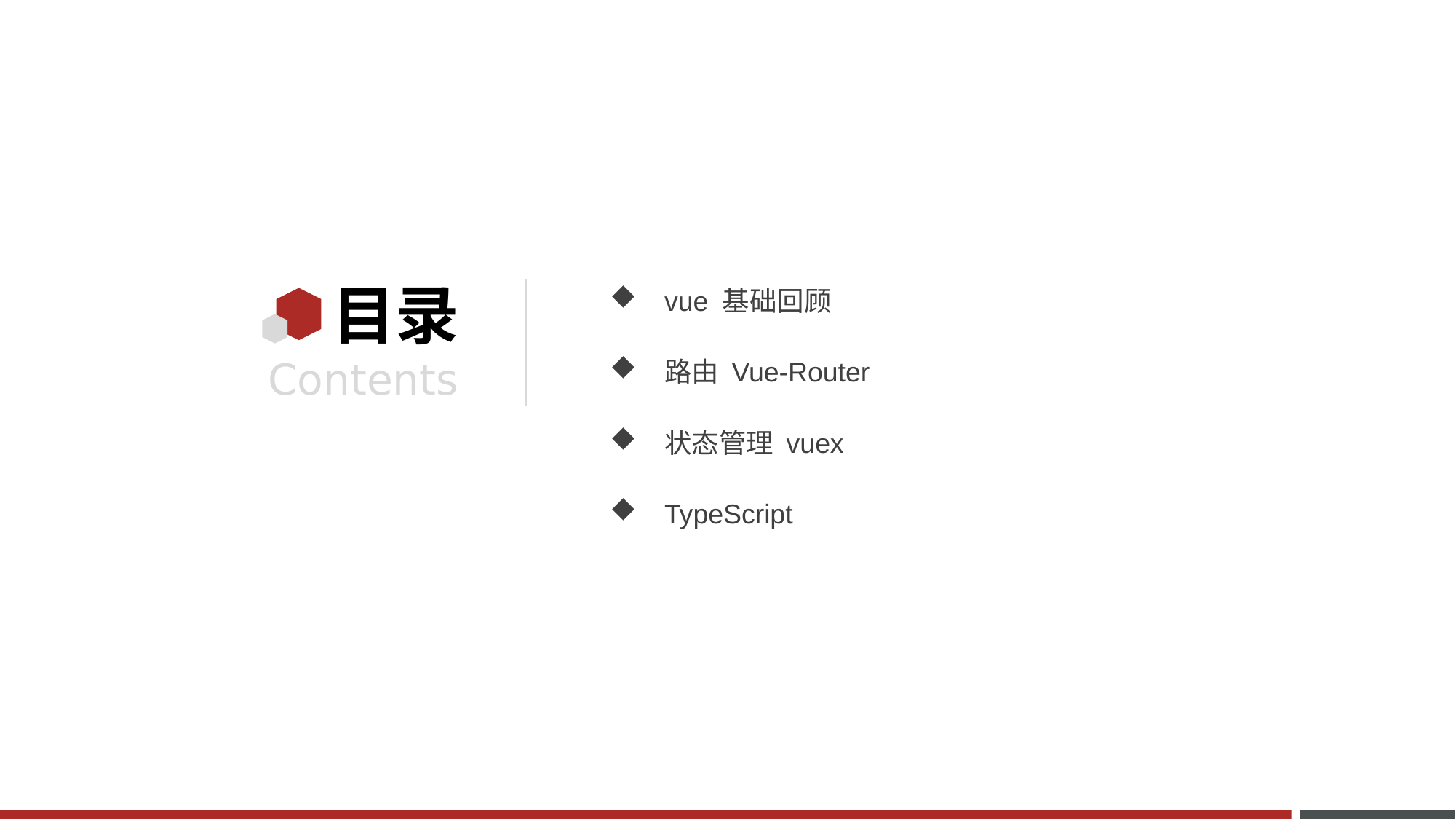

vue 基础回顾
路由 Vue-Router
状态管理 vuex
TypeScript